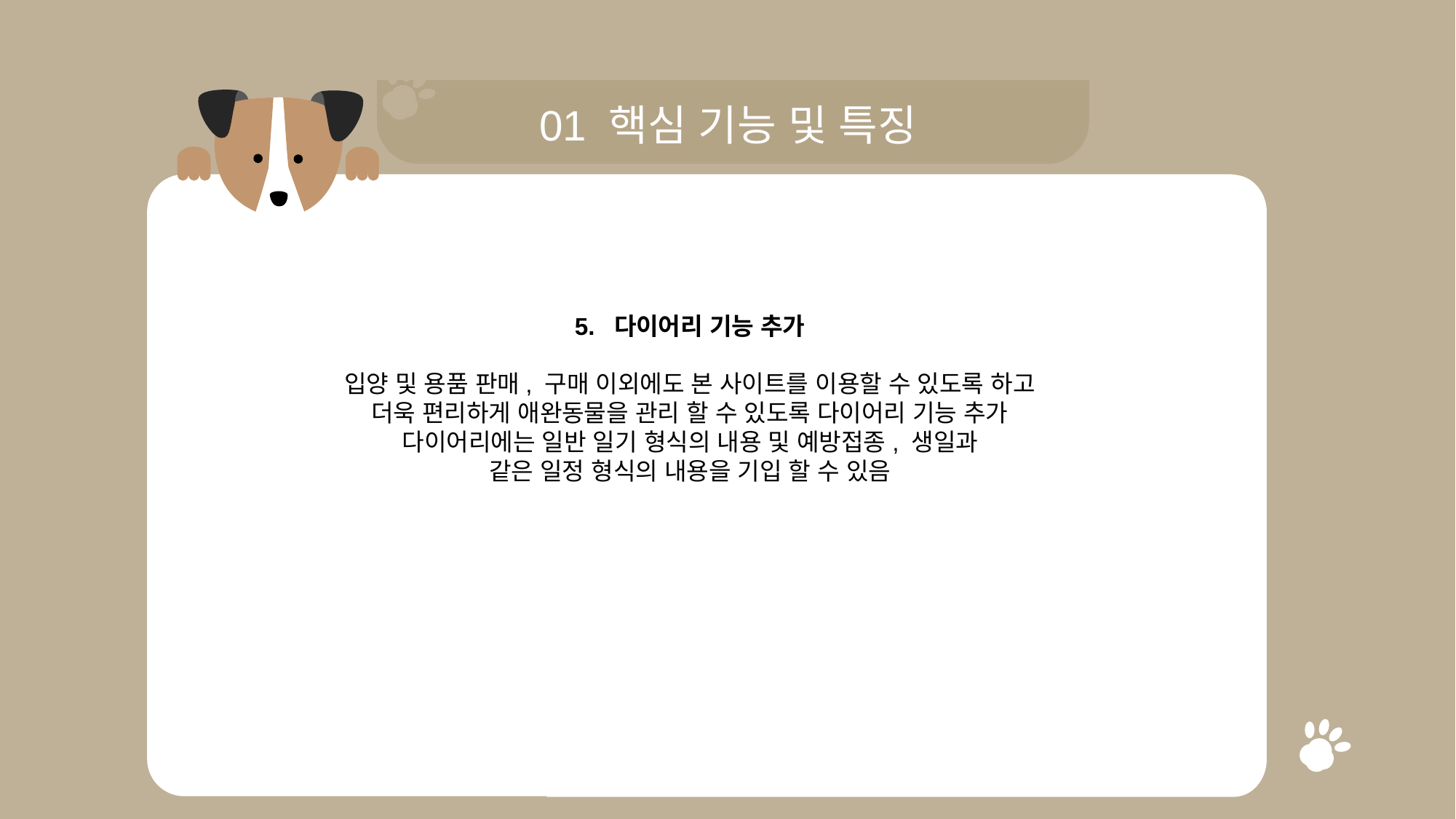

01 핵심 기능 및 특징

5.  다이어리 기능 추가

입양 및 용품 판매, 구매 이외에도 본 사이트를 이용할 수 있도록 하고
더욱 편리하게 애완동물을 관리 할 수 있도록 다이어리 기능 추가
다이어리에는 일반 일기 형식의 내용 및 예방접종, 생일과
같은 일정 형식의 내용을 기입 할 수 있음

Add Diary

Edit Diary